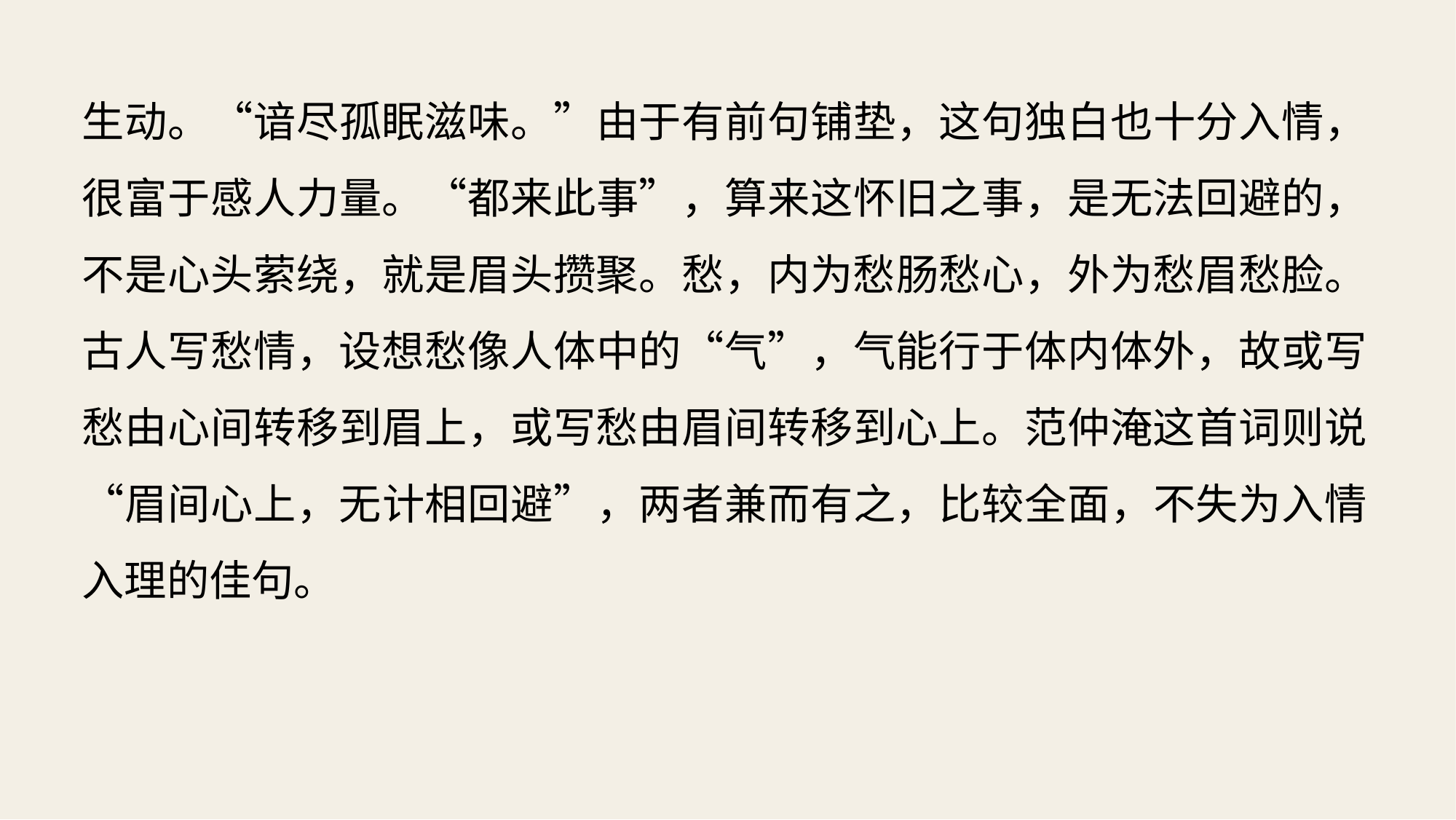

生动。“谙尽孤眠滋味。”由于有前句铺垫，这句独白也十分入情，很富于感人力量。“都来此事”，算来这怀旧之事，是无法回避的，不是心头萦绕，就是眉头攒聚。愁，内为愁肠愁心，外为愁眉愁脸。古人写愁情，设想愁像人体中的“气”，气能行于体内体外，故或写愁由心间转移到眉上，或写愁由眉间转移到心上。范仲淹这首词则说“眉间心上，无计相回避”，两者兼而有之，比较全面，不失为入情入理的佳句。